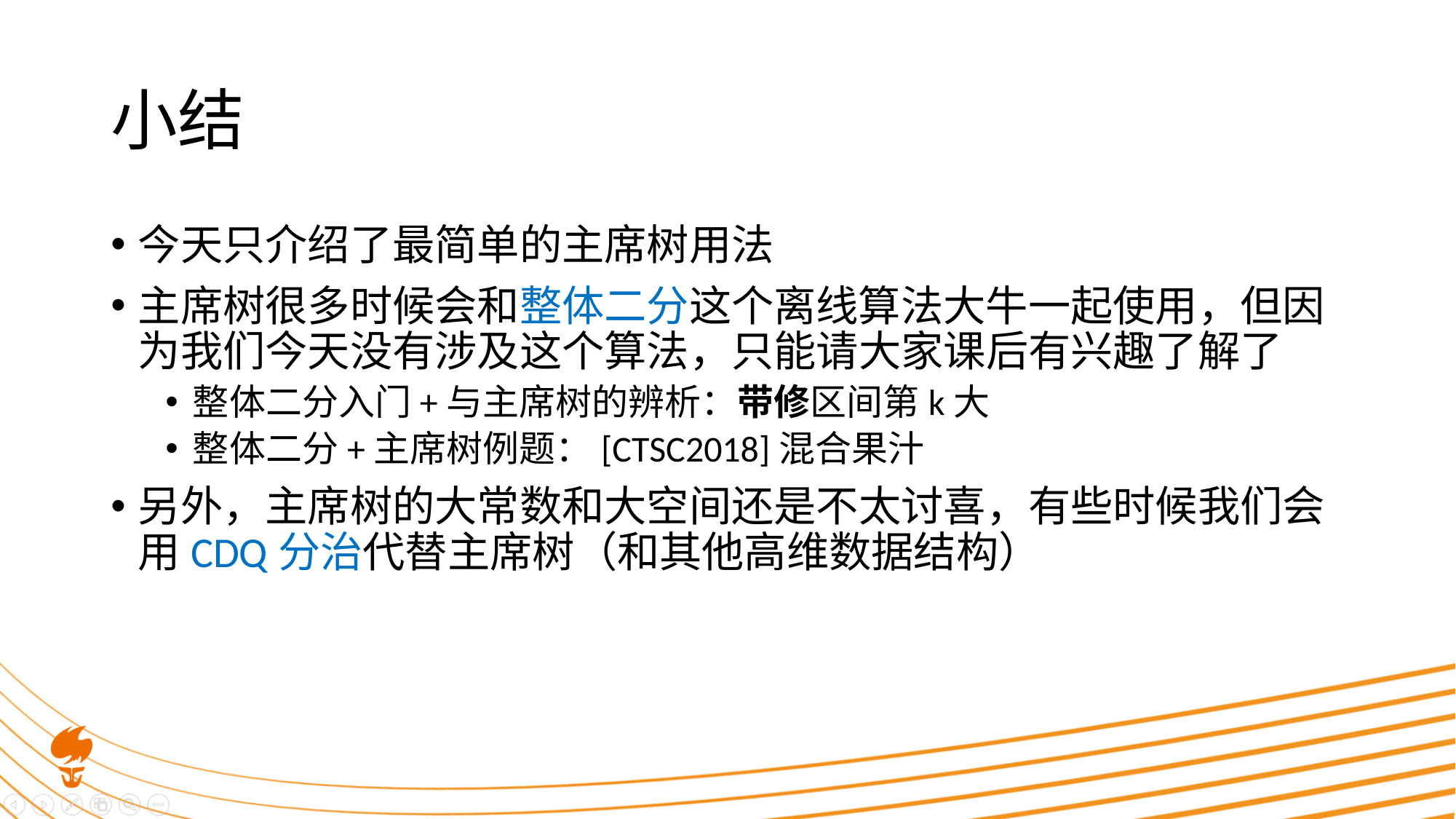

# 小结
今天只介绍了最简单的主席树用法
主席树很多时候会和整体二分这个离线算法大牛一起使用，但因为我们今天没有涉及这个算法，只能请大家课后有兴趣了解了
整体二分入门+与主席树的辨析：带修区间第k大
整体二分+主席树例题：[CTSC2018]混合果汁
另外，主席树的大常数和大空间还是不太讨喜，有些时候我们会用CDQ分治代替主席树（和其他高维数据结构）